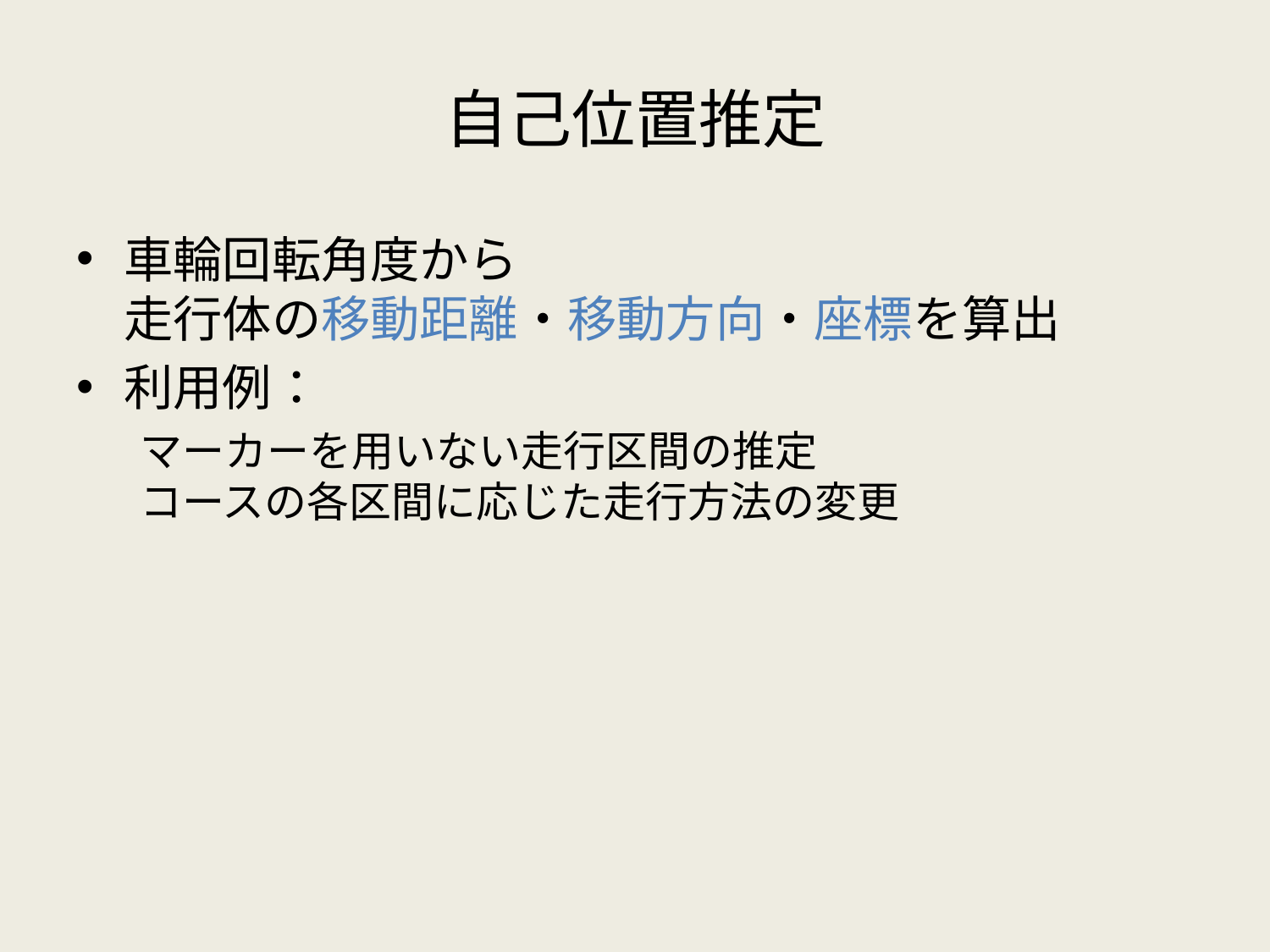

# 自己位置推定
車輪回転角度から
走行体の移動距離・移動方向・座標を算出
利用例：
マーカーを用いない走行区間の推定
コースの各区間に応じた走行方法の変更